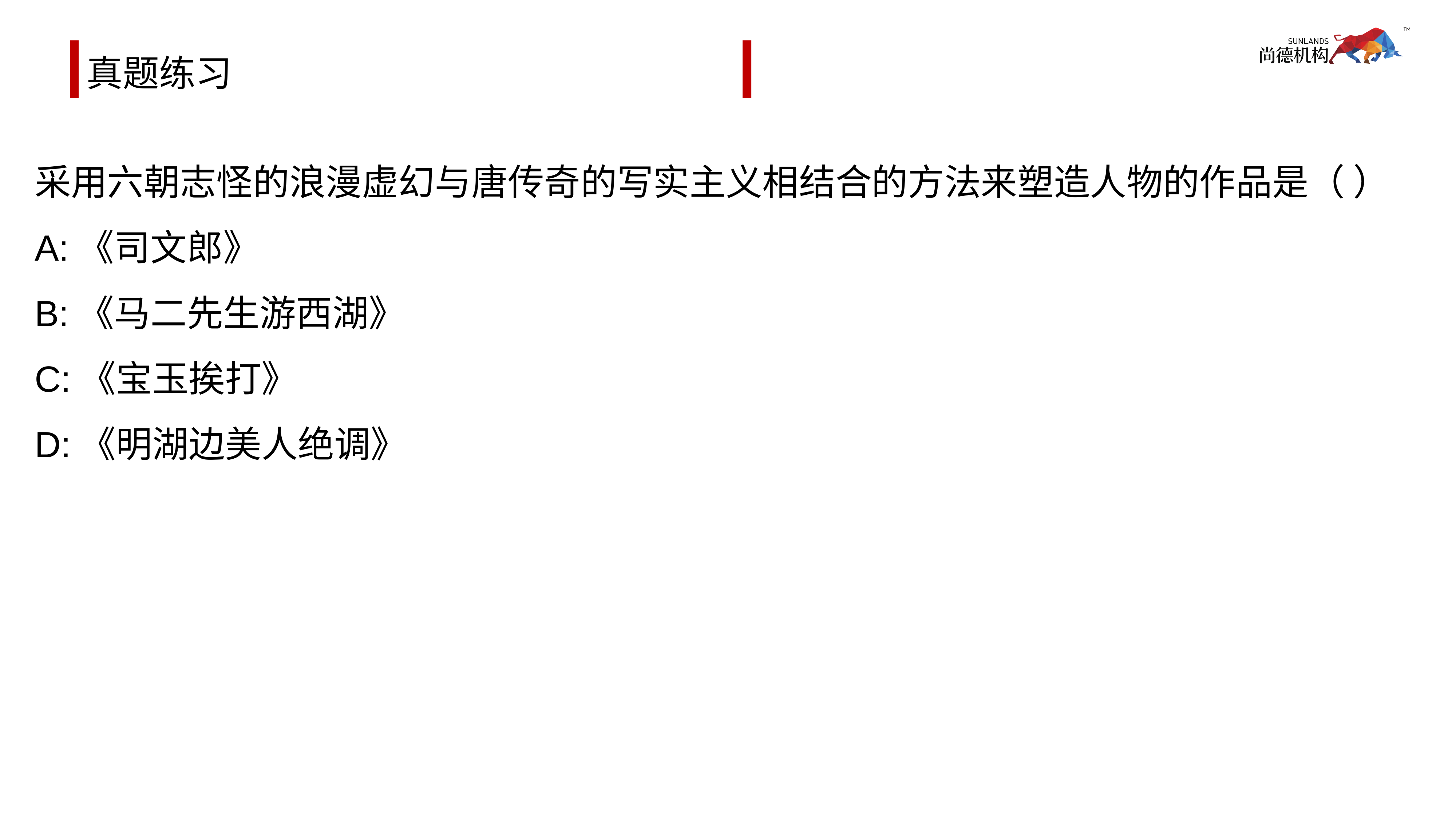

# 真题练习
采用六朝志怪的浪漫虚幻与唐传奇的写实主义相结合的方法来塑造人物的作品是（ ）
A:《司文郎》
B:《马二先生游西湖》
C:《宝玉挨打》
D:《明湖边美人绝调》